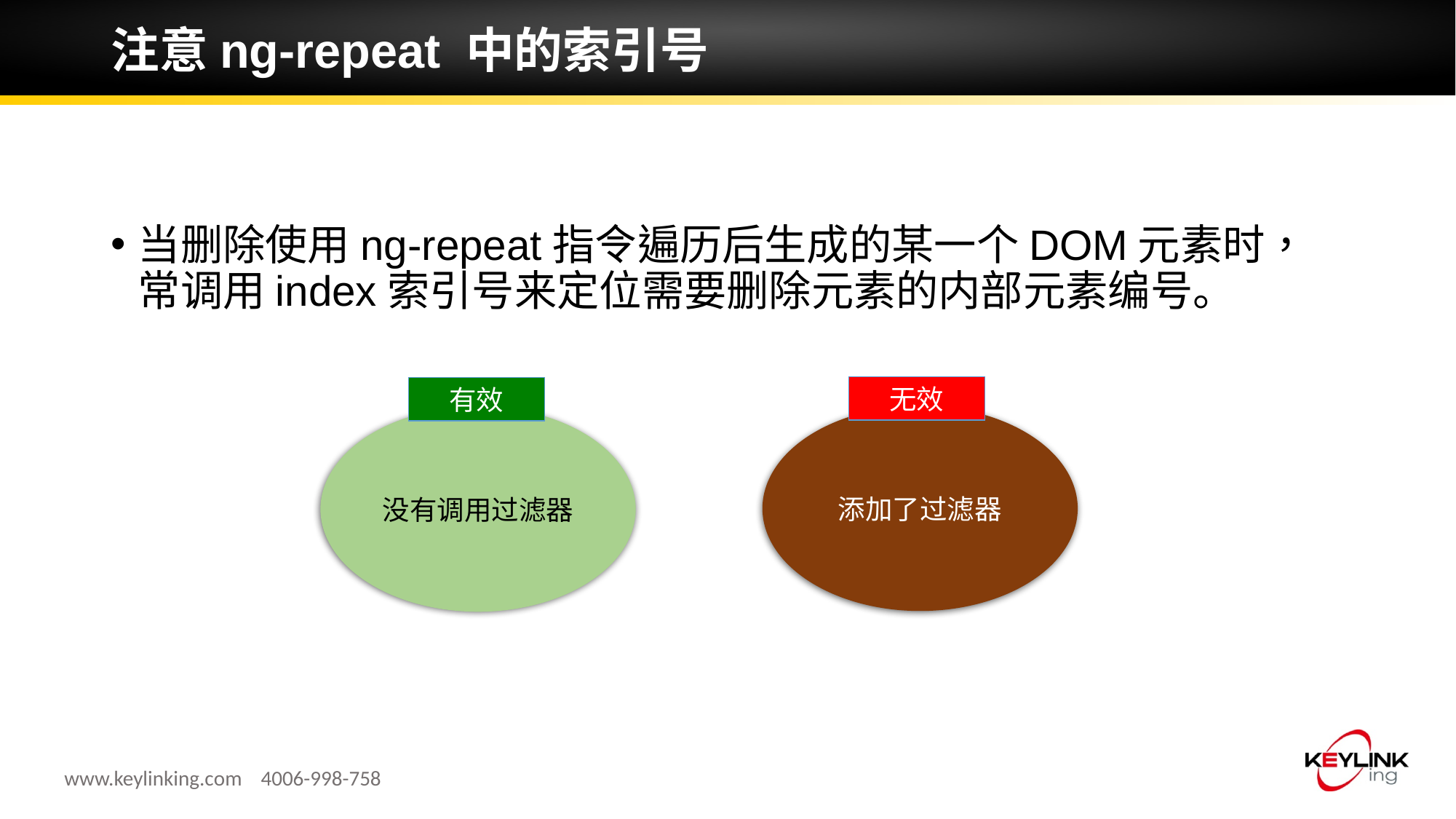

# 注意ng-repeat 中的索引号
当删除使用ng-repeat指令遍历后生成的某一个DOM元素时，常调用index索引号来定位需要删除元素的内部元素编号。

无效
有效
添加了过滤器
没有调用过滤器